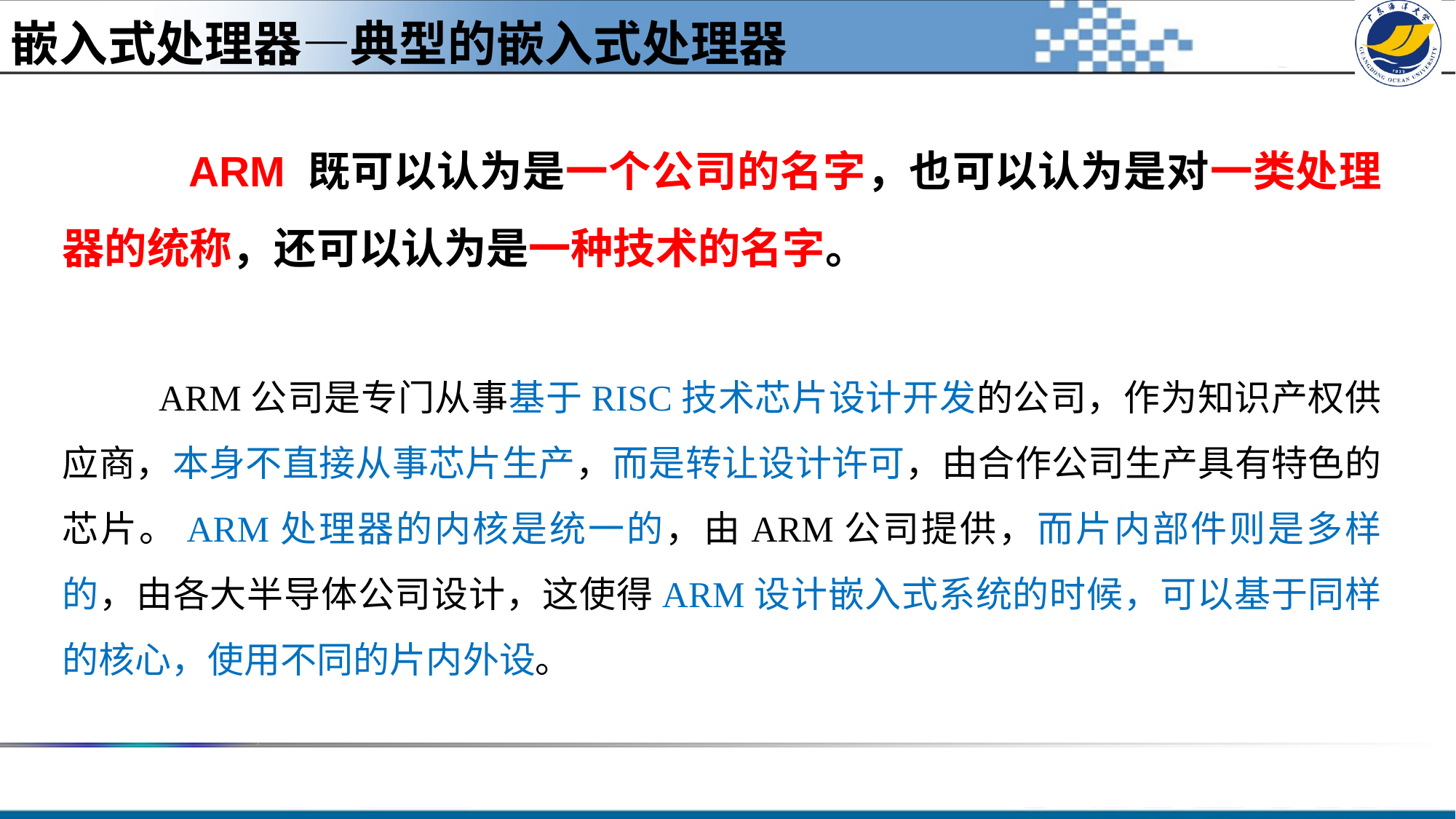

嵌入式处理器—典型的嵌入式处理器
#
         ARM 既可以认为是一个公司的名字，也可以认为是对一类处理器的统称，还可以认为是一种技术的名字。

         ARM公司是专门从事基于RISC技术芯片设计开发的公司，作为知识产权供应商，本身不直接从事芯片生产，而是转让设计许可，由合作公司生产具有特色的芯片。ARM处理器的内核是统一的，由ARM公司提供，而片内部件则是多样的，由各大半导体公司设计，这使得ARM设计嵌入式系统的时候，可以基于同样的核心，使用不同的片内外设。
32